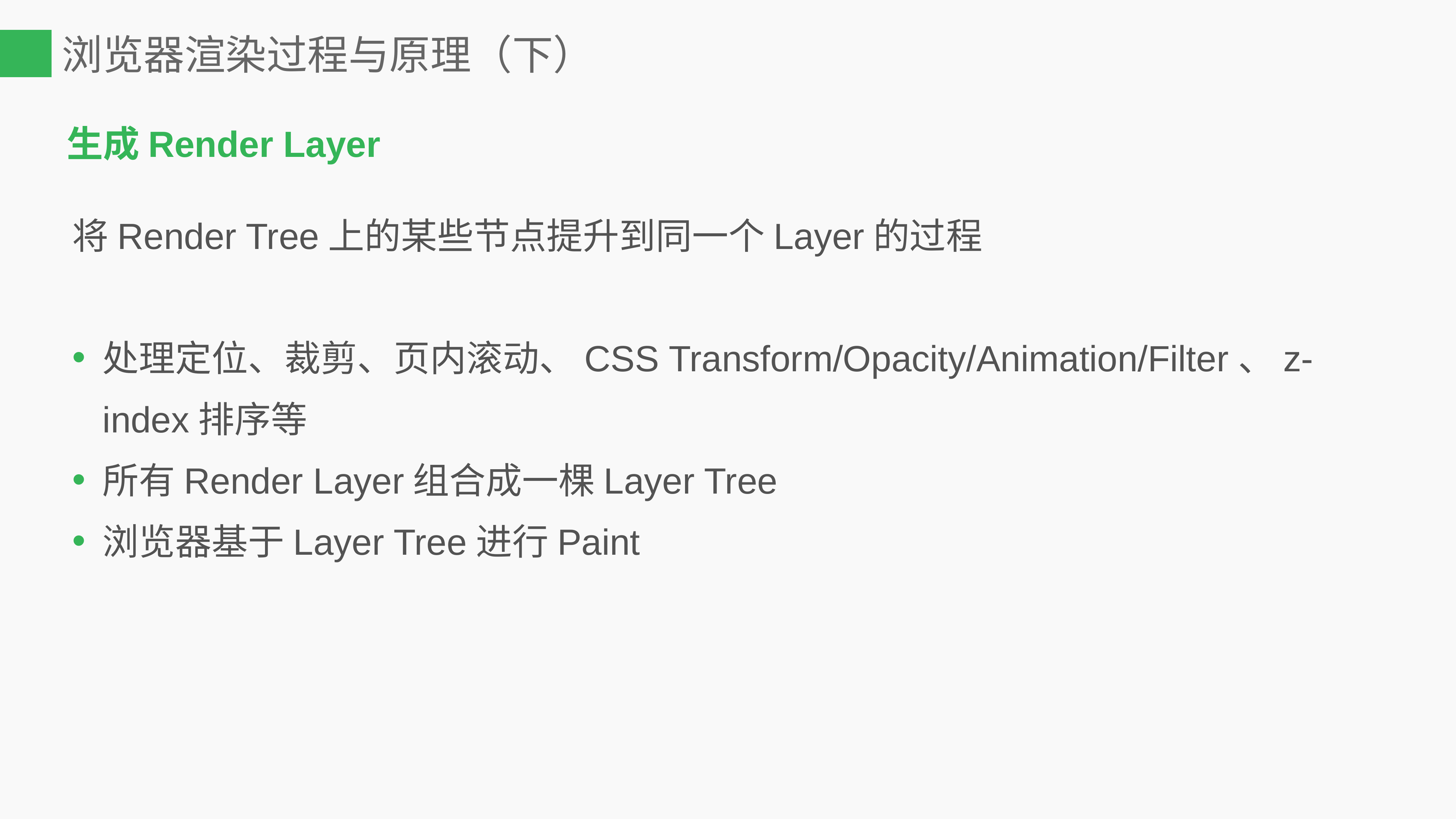

# 浏览器渲染过程与原理（下）
生成Render Layer

将Render Tree上的某些节点提升到同一个Layer的过程

处理定位、裁剪、页内滚动、CSS Transform/Opacity/Animation/Filter、z-index排序等
所有Render Layer组合成一棵Layer Tree
浏览器基于Layer Tree进行Paint